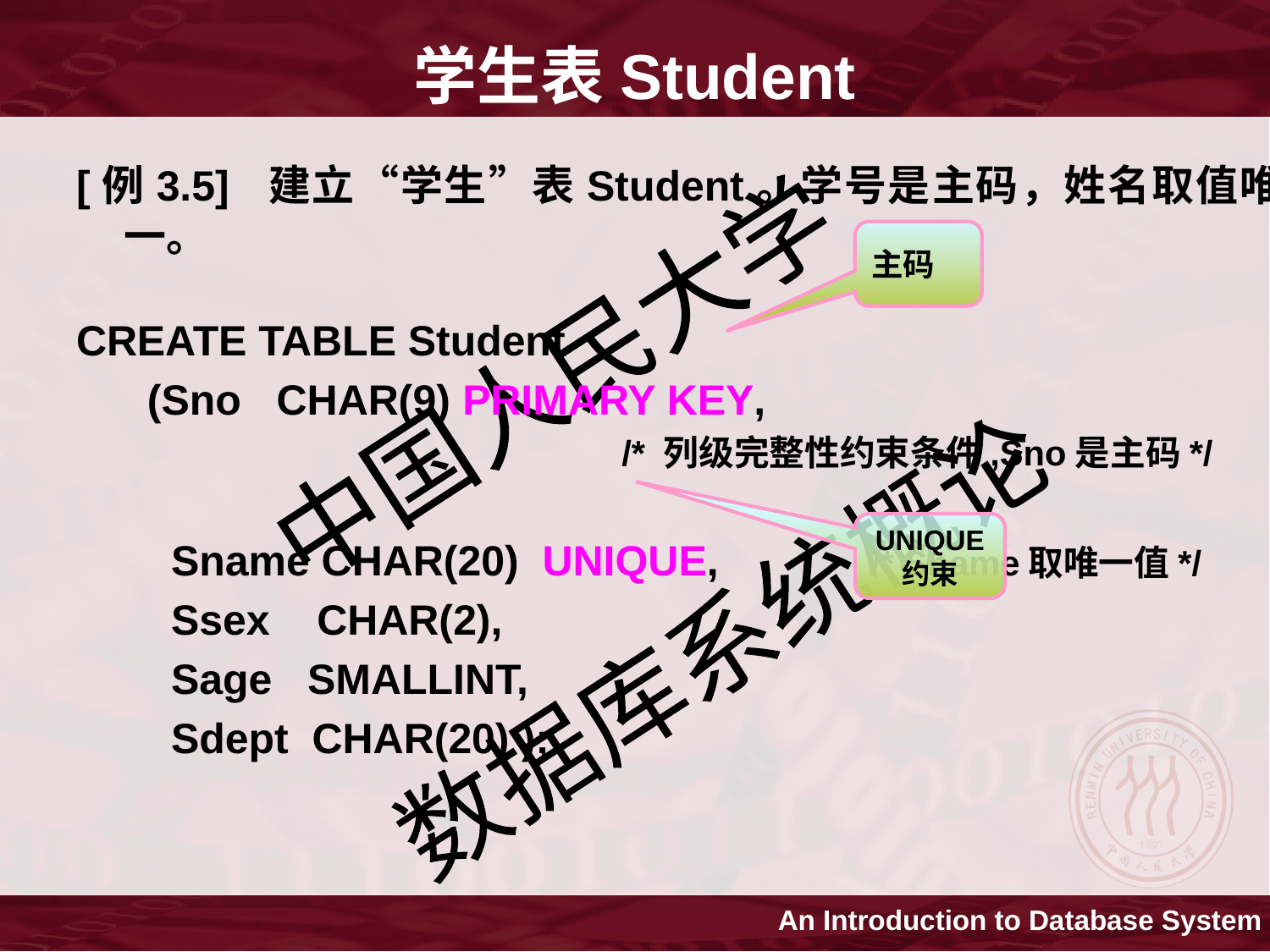

学生表Student
[例3.5]  建立“学生”表Student。学号是主码，姓名取值唯一。

CREATE TABLE Student
      (Sno   CHAR(9) PRIMARY KEY,
                                          /* 列级完整性约束条件,Sno是主码*/
        Sname CHAR(20)  UNIQUE,             /* Sname取唯一值*/
        Ssex    CHAR(2),
        Sage   SMALLINT,
        Sdept  CHAR(20) );
主码
UNIQUE
约束